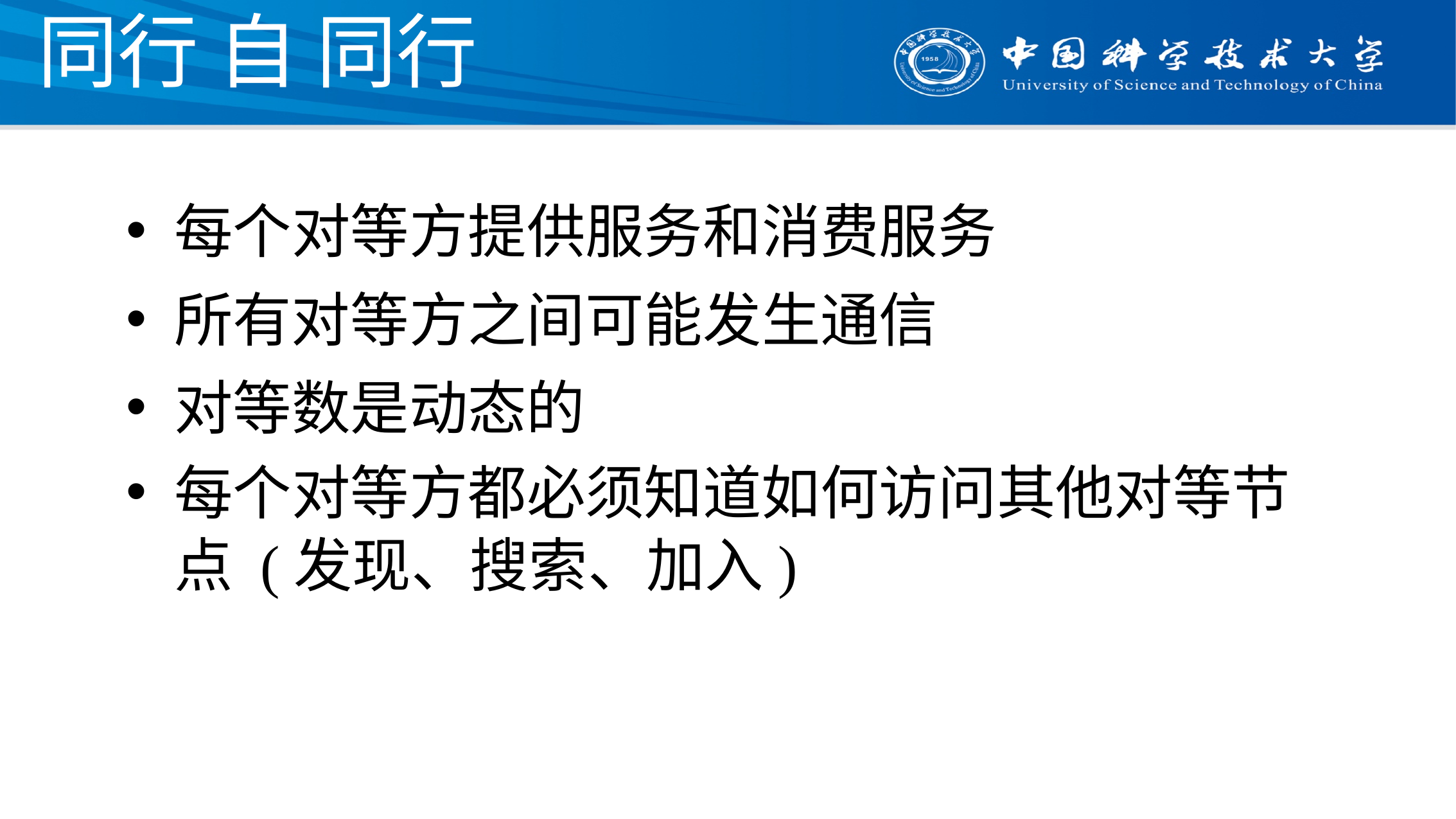

# 同行 自 同行
每个对等方提供服务和消费服务
所有对等方之间可能发生通信
对等数是动态的
每个对等方都必须知道如何访问其他对等节点 (发现、搜索、加入)